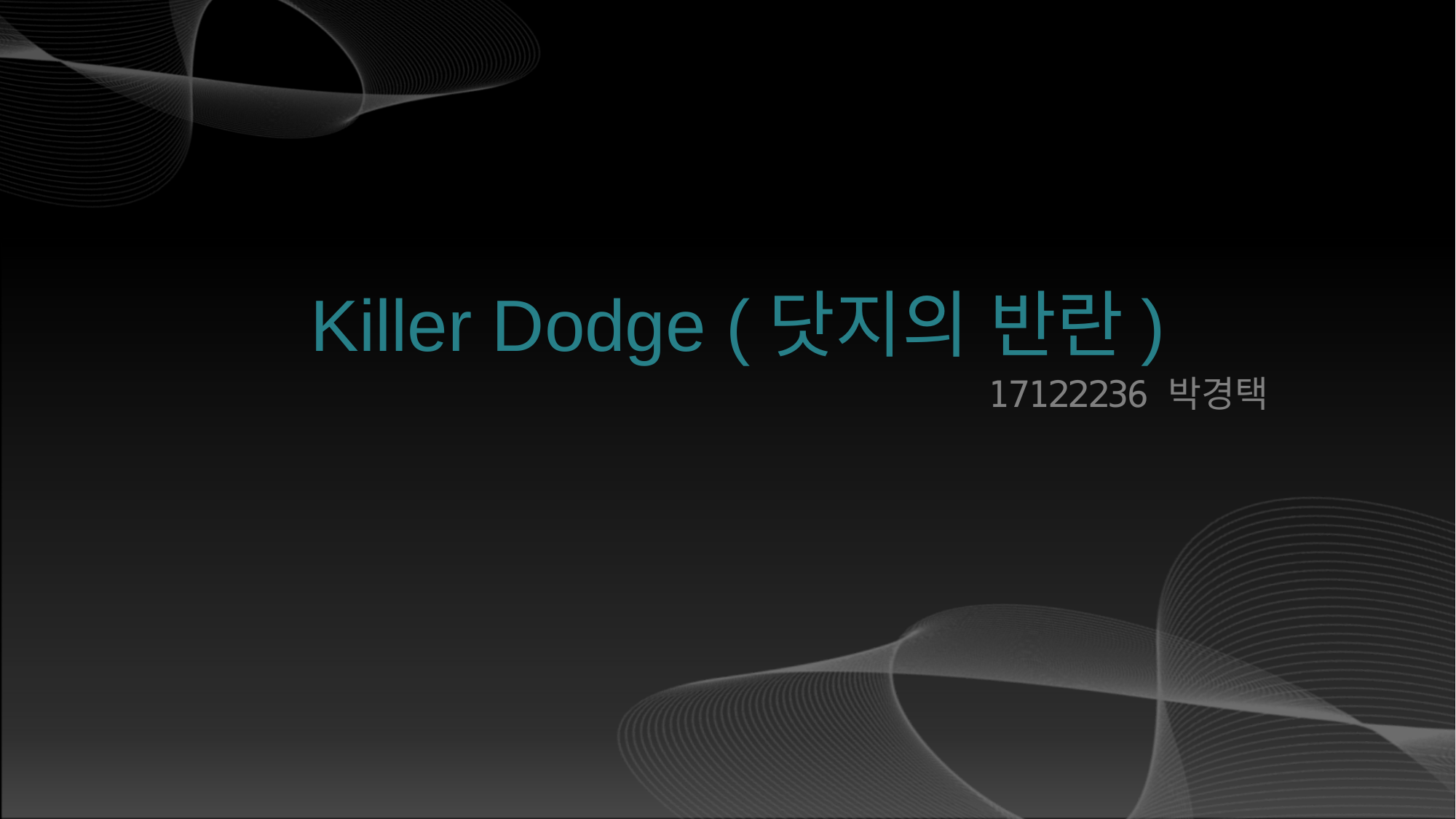

# Killer Dodge (닷지의 반란)
	17122236 박경택